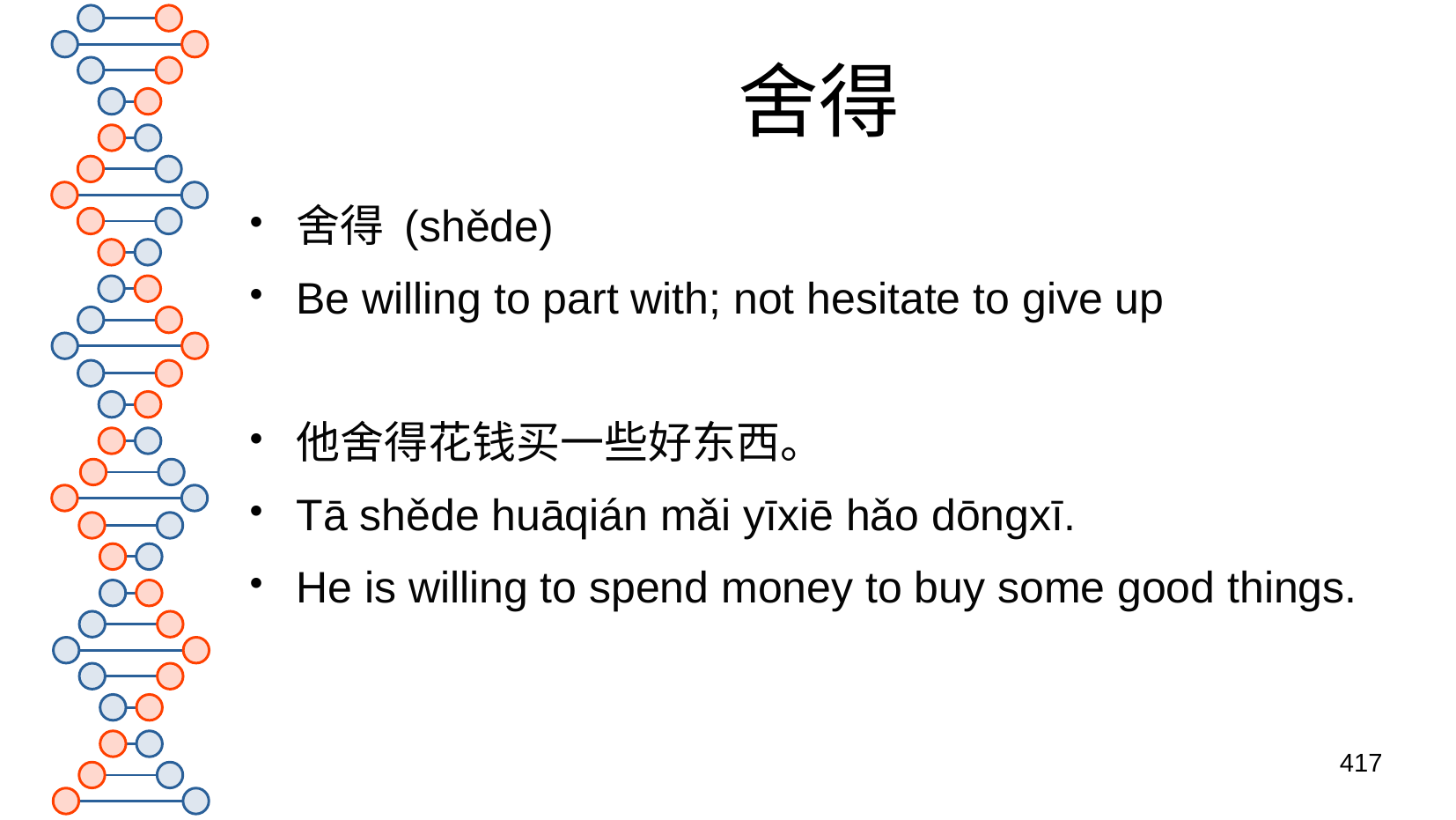

# 舍得
舍得 (shěde)
Be willing to part with; not hesitate to give up

他舍得花钱买一些好东西。
Tā shěde huāqián mǎi yīxiē hǎo dōngxī.
He is willing to spend money to buy some good things.

417